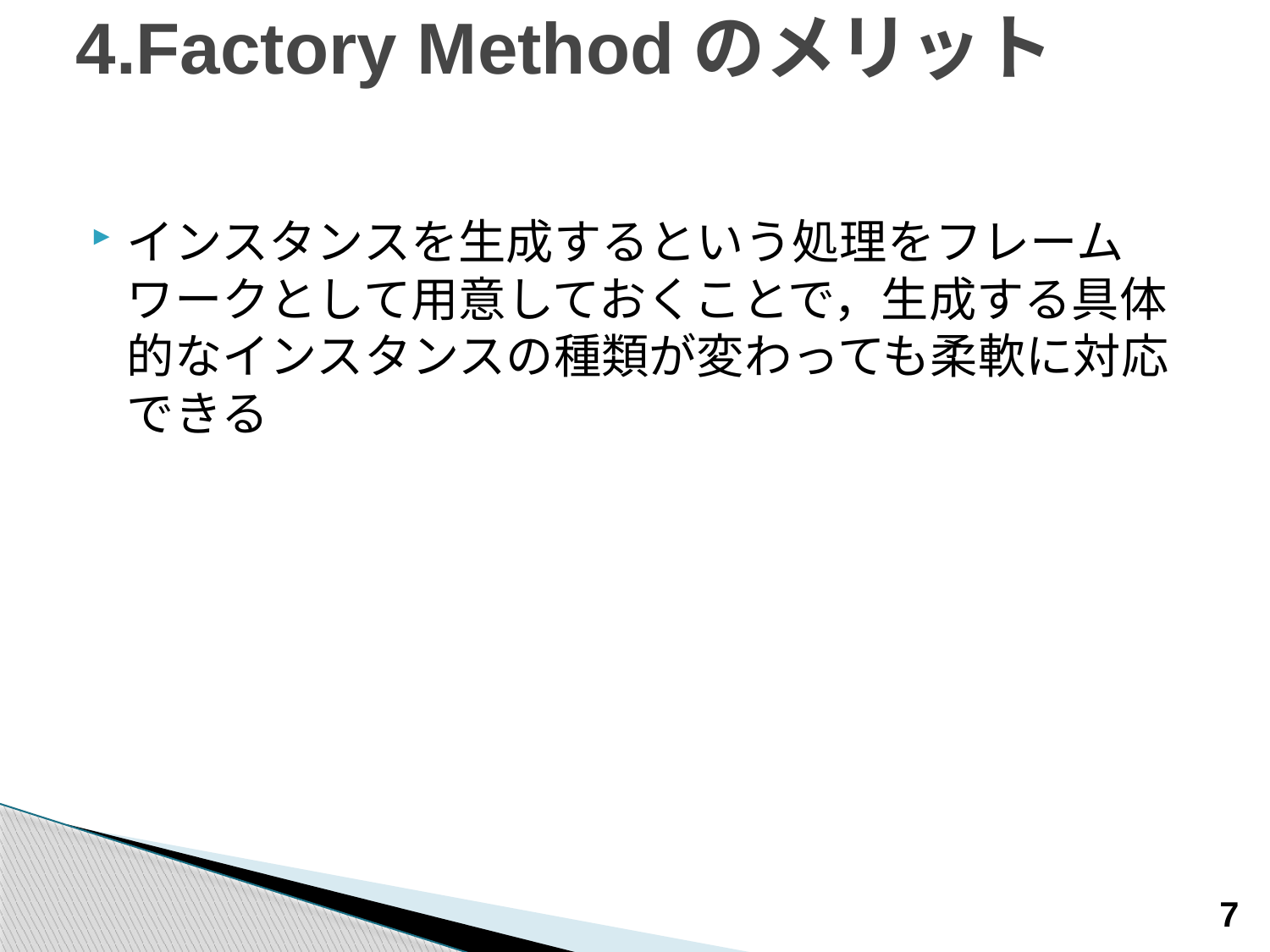

# 4.Factory Methodのメリット
インスタンスを生成するという処理をフレームワークとして用意しておくことで，生成する具体的なインスタンスの種類が変わっても柔軟に対応できる
7